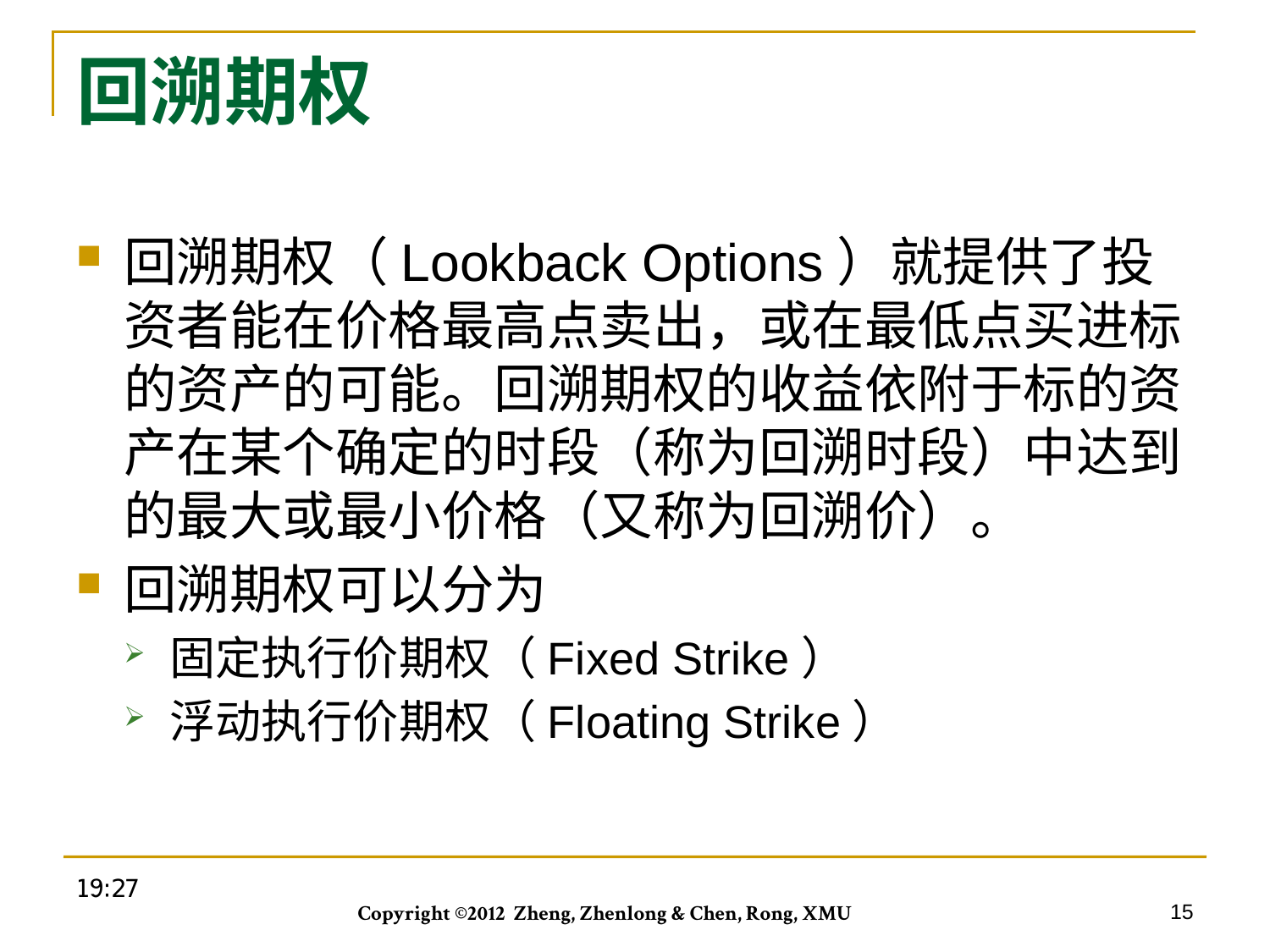

# 回溯期权
回溯期权（Lookback Options）就提供了投资者能在价格最高点卖出，或在最低点买进标的资产的可能。回溯期权的收益依附于标的资产在某个确定的时段（称为回溯时段）中达到的最大或最小价格（又称为回溯价）。
回溯期权可以分为
固定执行价期权（Fixed Strike）
浮动执行价期权（Floating Strike）

19:27
15
Copyright ©2012  Zheng, Zhenlong & Chen, Rong, XMU